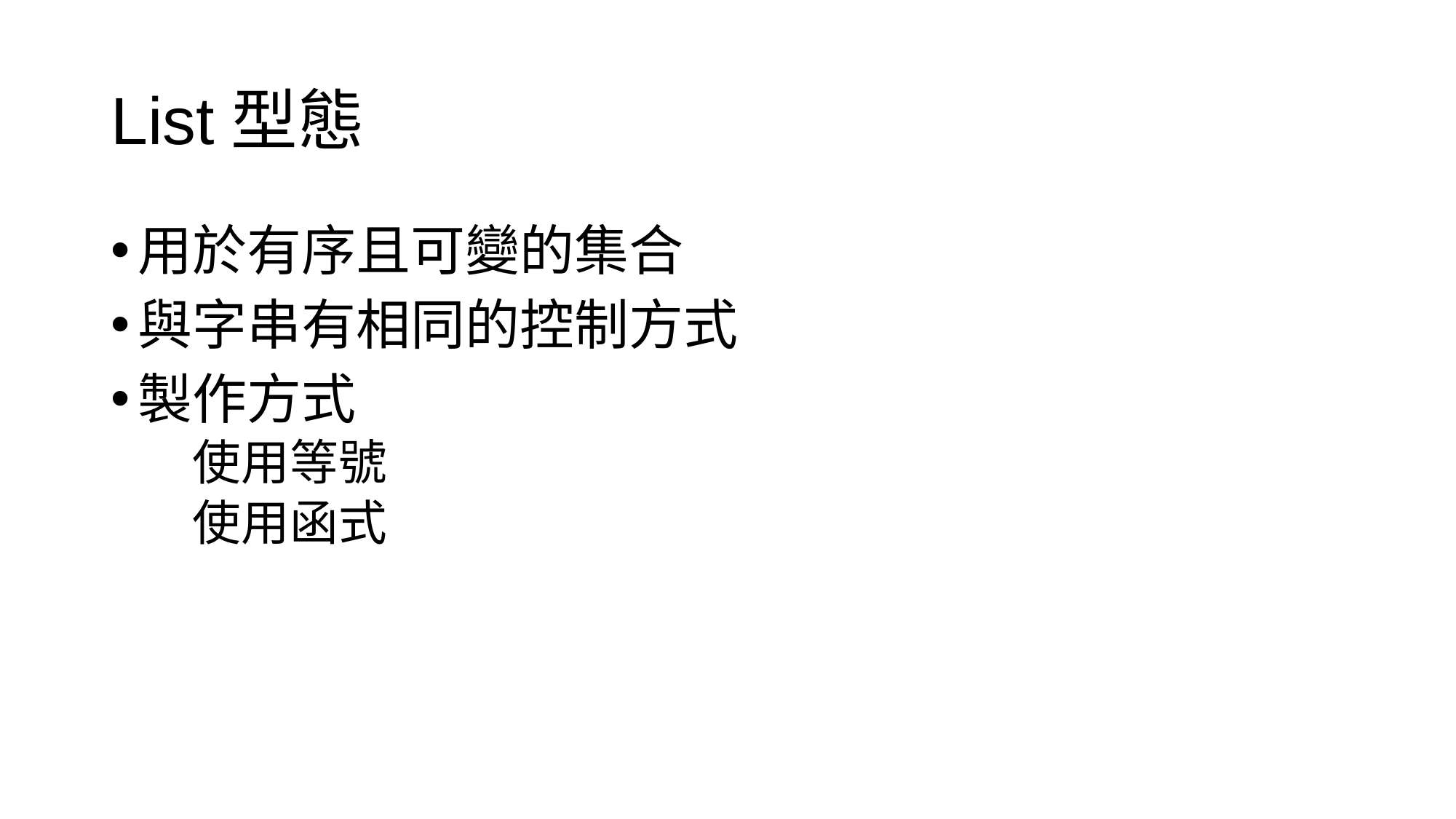

# List型態
用於有序且可變的集合
與字串有相同的控制方式
製作方式
使用等號
使用函式